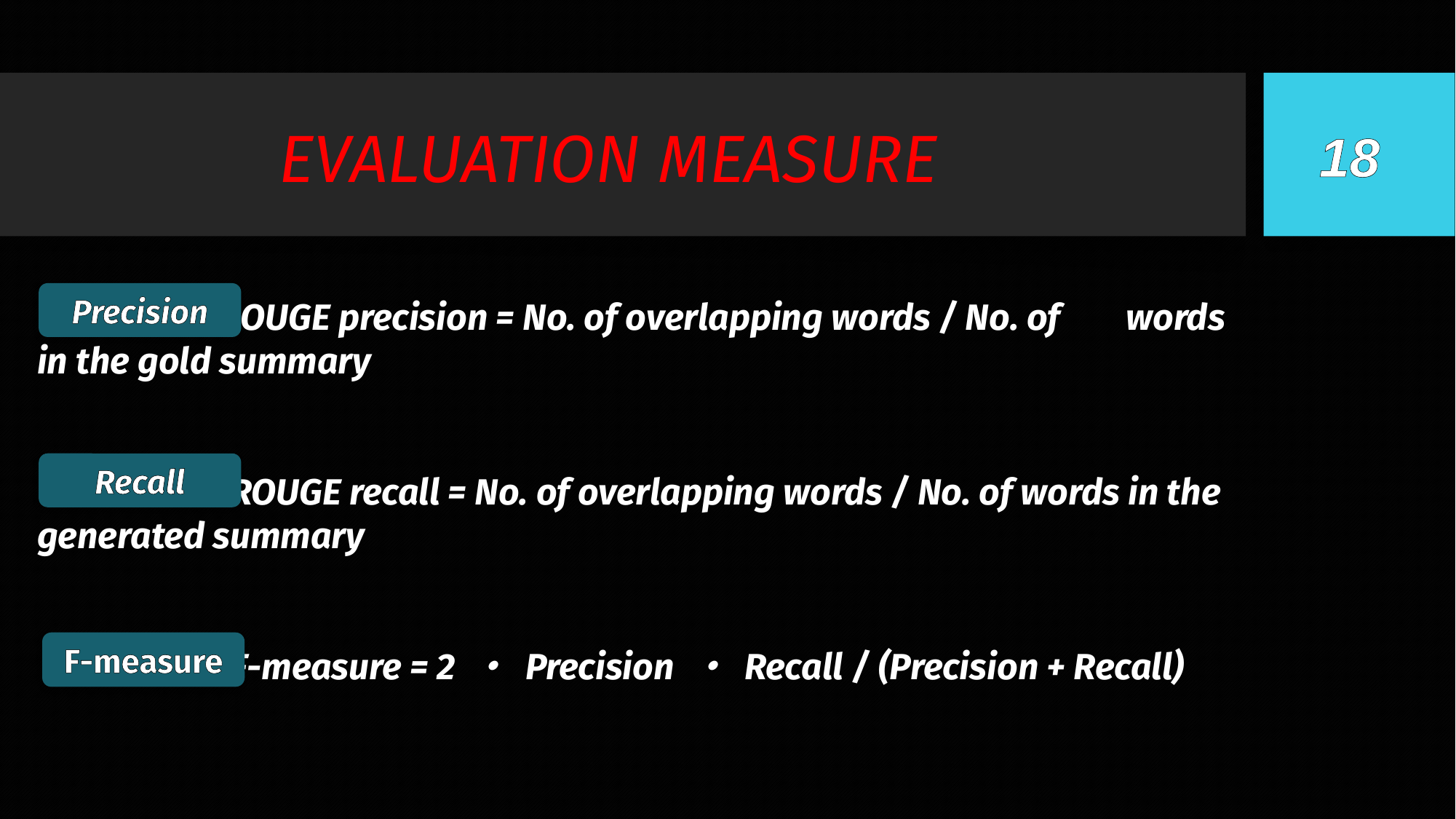

# EVALUATION MEASURE
18
Precision
                     ROUGE precision = No. of overlapping words / No. of        words in the gold summary

                    ROUGE recall = No. of overlapping words / No. of words in the generated summary

                    F-measure = 2 ・ Precision ・ Recall / (Precision + Recall)

Recall
F-measure